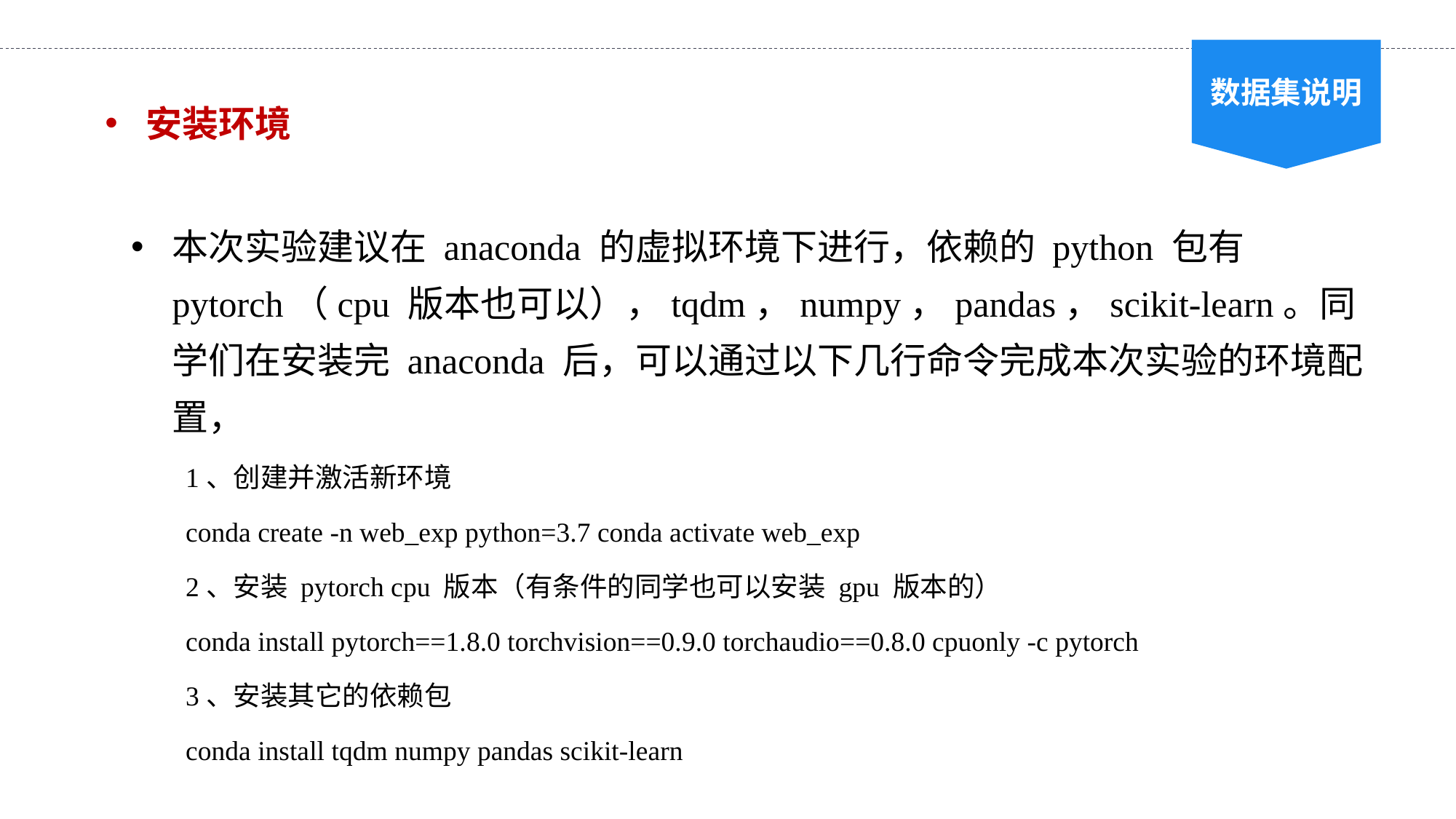

数据集说明
安装环境
本次实验建议在 anaconda 的虚拟环境下进行，依赖的 python 包有 pytorch（cpu 版本也可以），tqdm，numpy，pandas，scikit-learn。同学们在安装完 anaconda 后，可以通过以下几行命令完成本次实验的环境配置，
1、创建并激活新环境
conda create -n web_exp python=3.7 conda activate web_exp
2、安装 pytorch cpu 版本（有条件的同学也可以安装 gpu 版本的）
conda install pytorch==1.8.0 torchvision==0.9.0 torchaudio==0.8.0 cpuonly -c pytorch
3、安装其它的依赖包
conda install tqdm numpy pandas scikit-learn